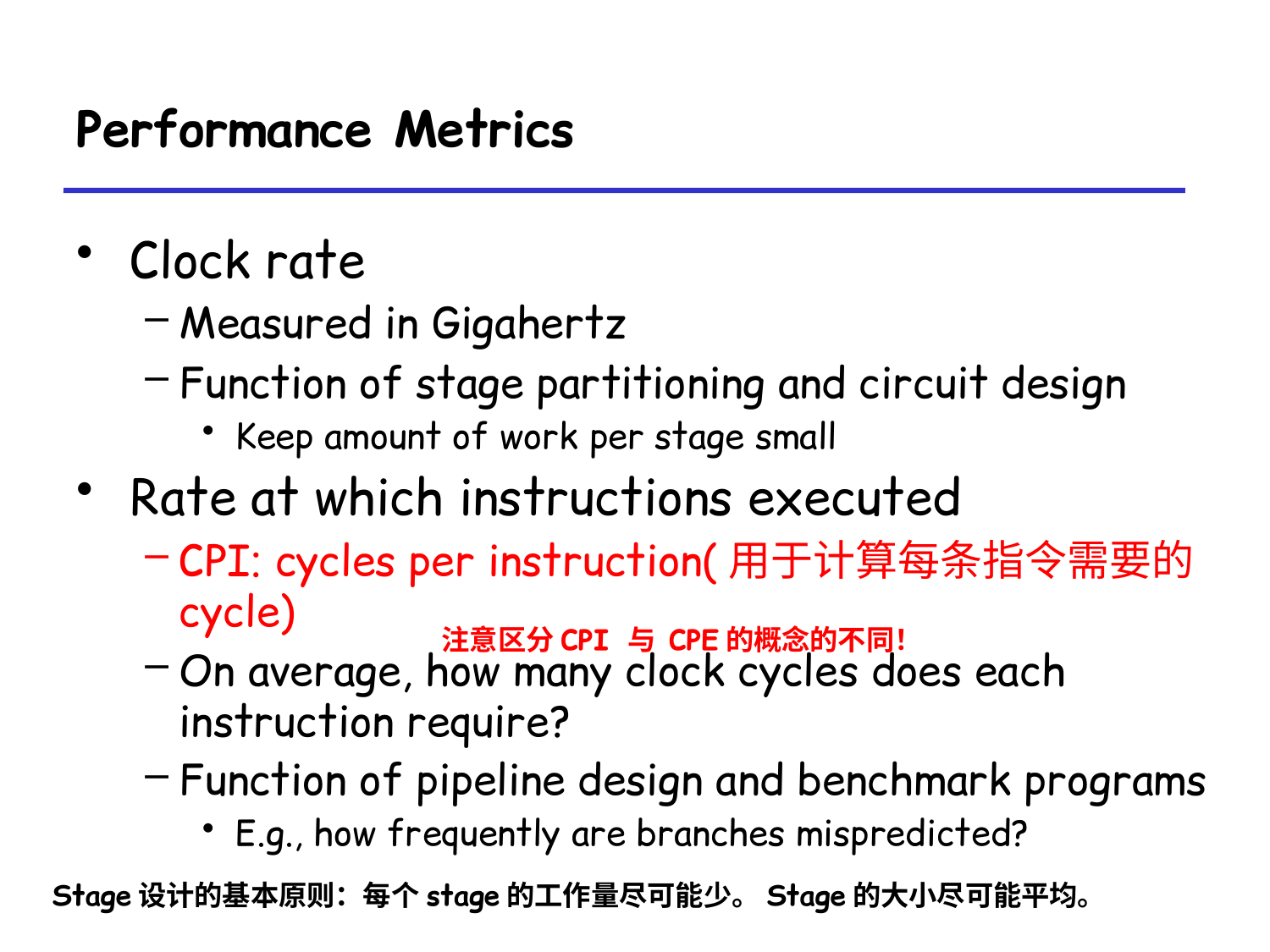

# Performance Metrics
Clock rate
Measured in Gigahertz
Function of stage partitioning and circuit design
Keep amount of work per stage small
Rate at which instructions executed
CPI: cycles per instruction(用于计算每条指令需要的cycle)
On average, how many clock cycles does each instruction require?
Function of pipeline design and benchmark programs
E.g., how frequently are branches mispredicted?
注意区分CPI 与 CPE的概念的不同！
40
Stage设计的基本原则：每个stage的工作量尽可能少。Stage的大小尽可能平均。